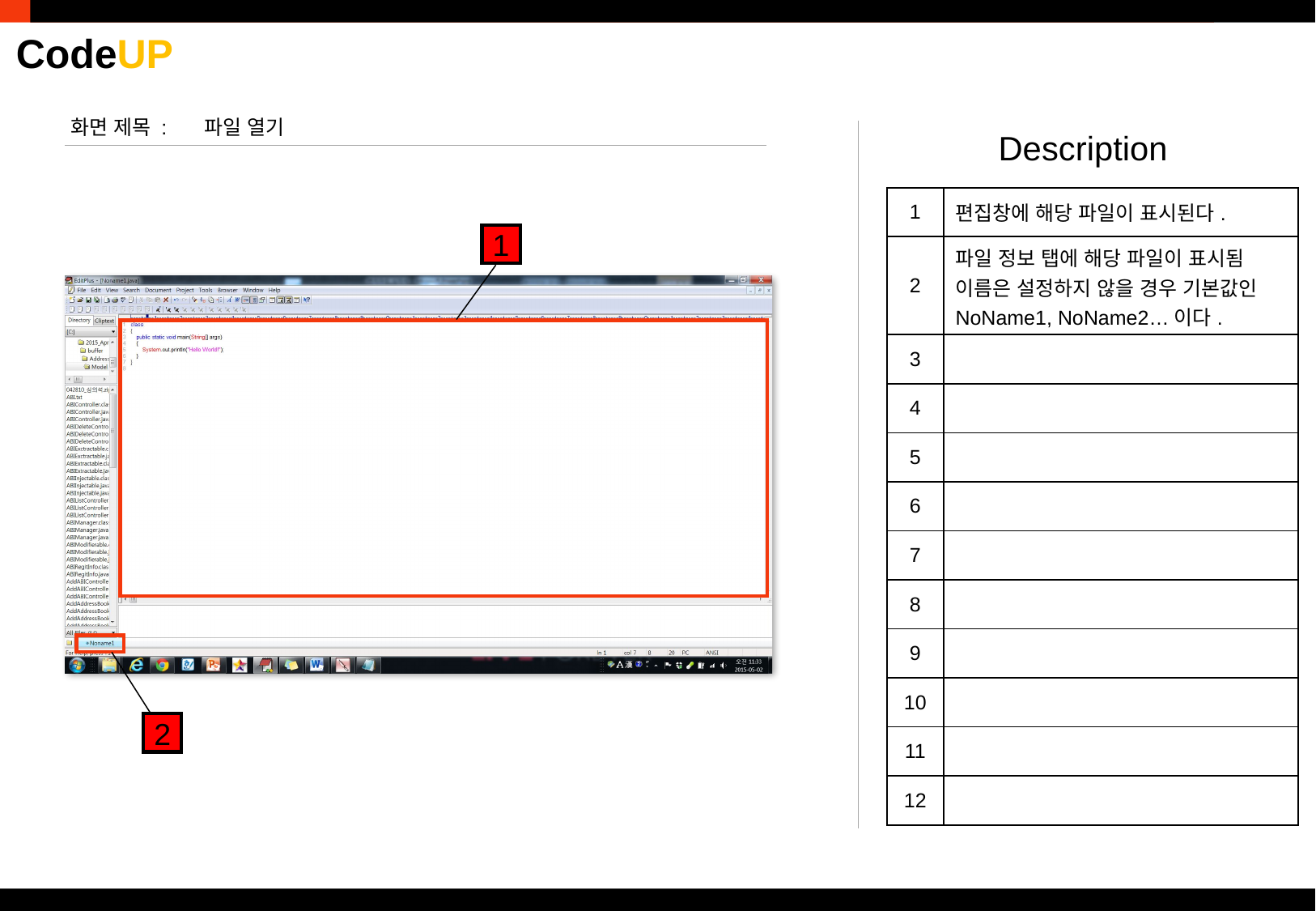

화면 제목 :
파일 열기
Description
| 1 | 편집창에 해당 파일이 표시된다. |
| --- | --- |
| 2 | 파일 정보 탭에 해당 파일이 표시됨 이름은 설정하지 않을 경우 기본값인 NoName1, NoName2…이다. |
| 3 |  |
| 4 |  |
| 5 |  |
| 6 |  |
| 7 |  |
| 8 |  |
| 9 |  |
| 10 |  |
| 11 |  |
| 12 |  |
1

2